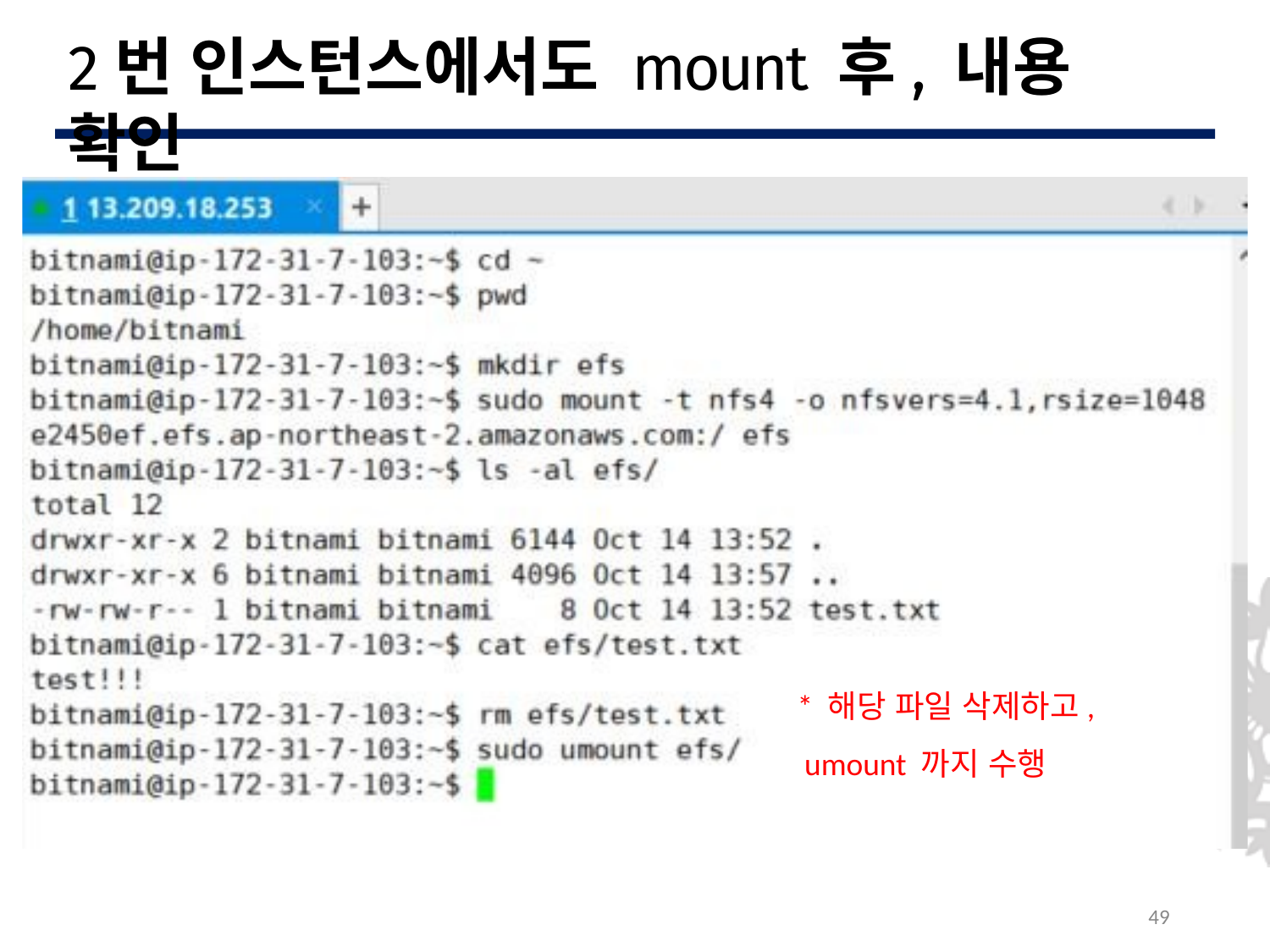

# 2번 인스턴스에서도 mount 후, 내용 확인

* 해당 파일 삭제하고,  umount 까지 수행
49